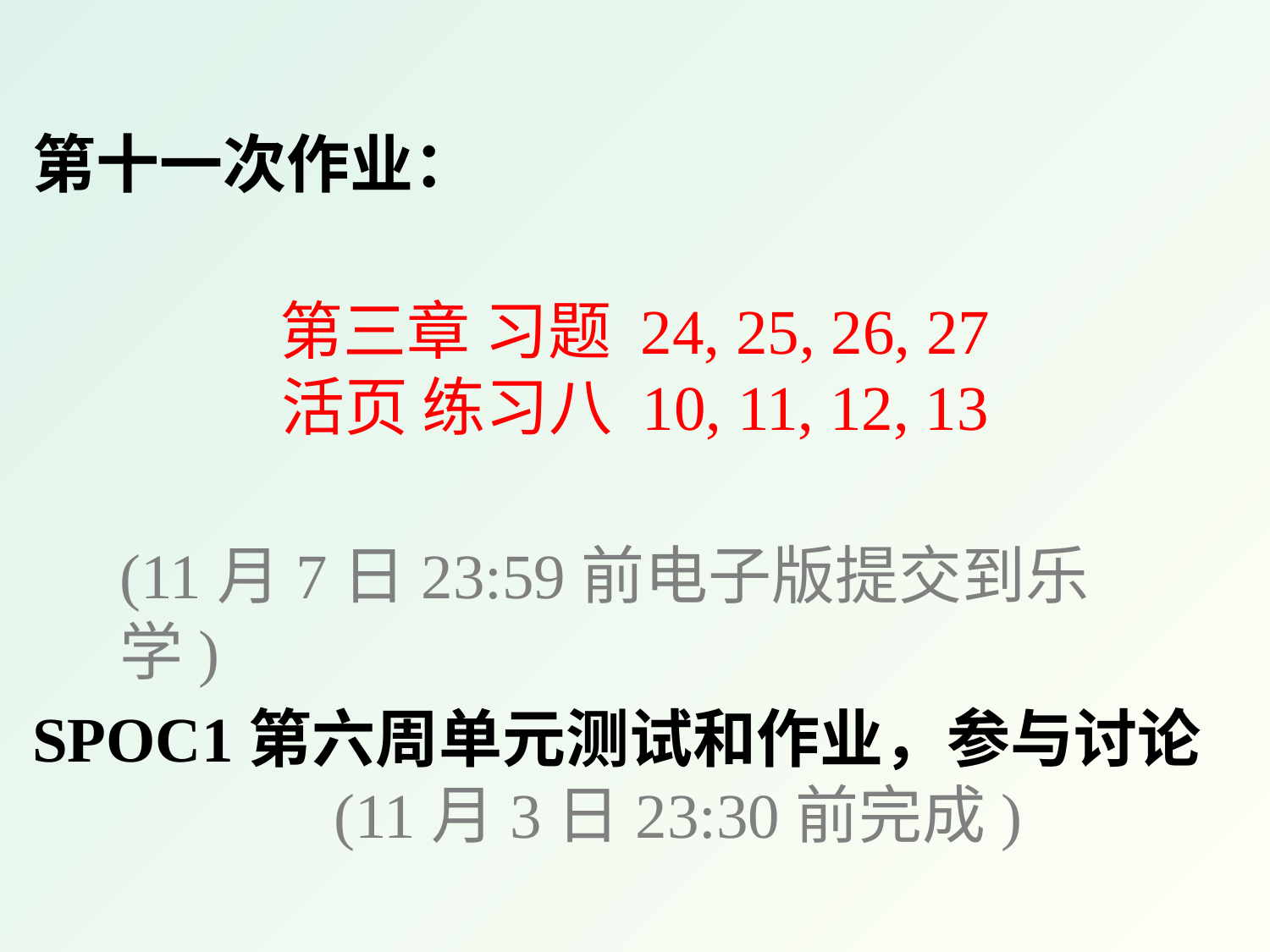

第十一次作业：
第三章 习题 24, 25, 26, 27
活页 练习八 10, 11, 12, 13
(11月7日23:59前电子版提交到乐学)
SPOC1第六周单元测试和作业，参与讨论
                   (11月3日23:30前完成)